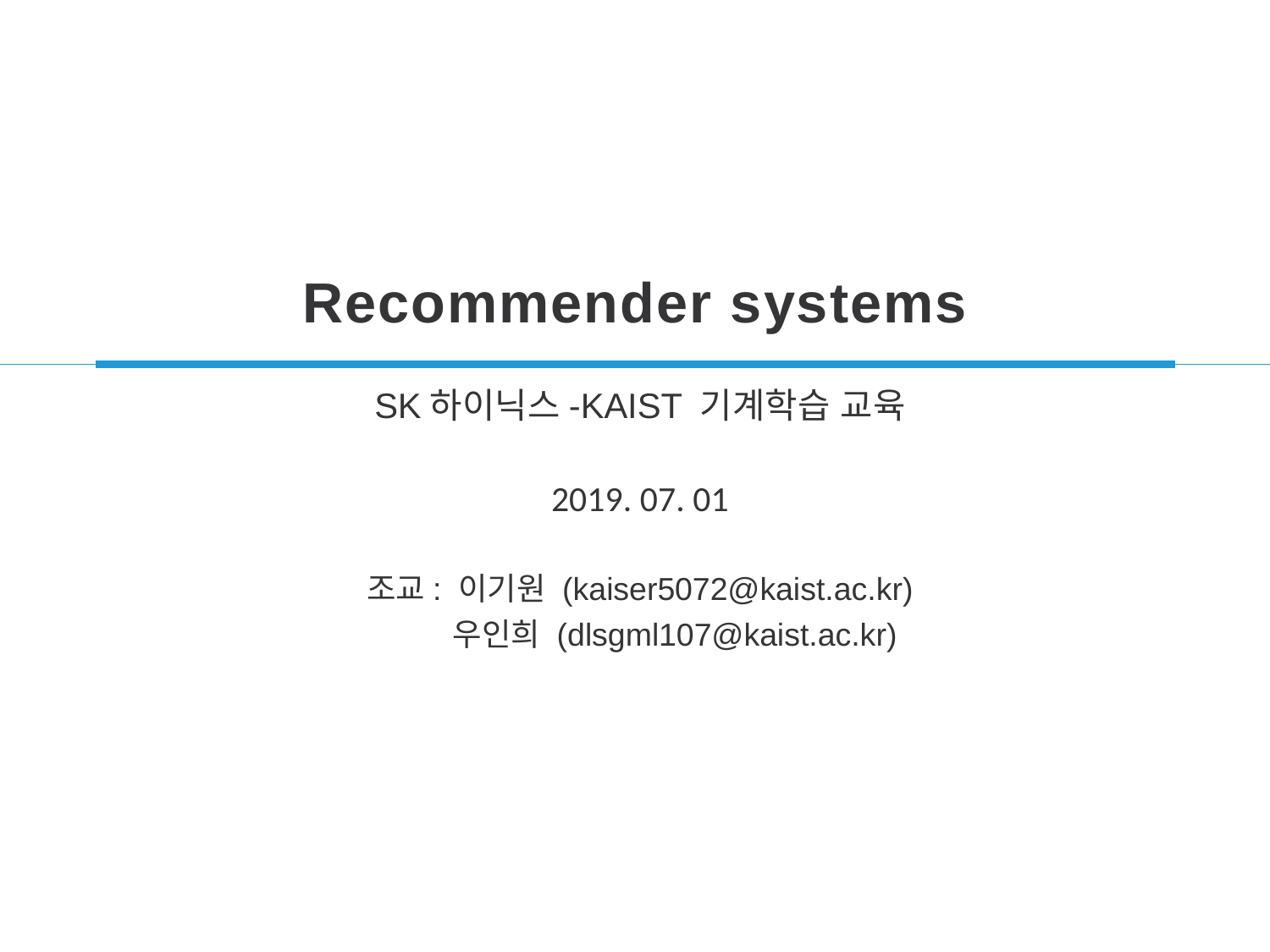

# Recommender systems
SK하이닉스-KAIST 기계학습 교육
2019. 07. 01

조교: 이기원 (kaiser5072@kaist.ac.kr)
       우인희 (dlsgml107@kaist.ac.kr)